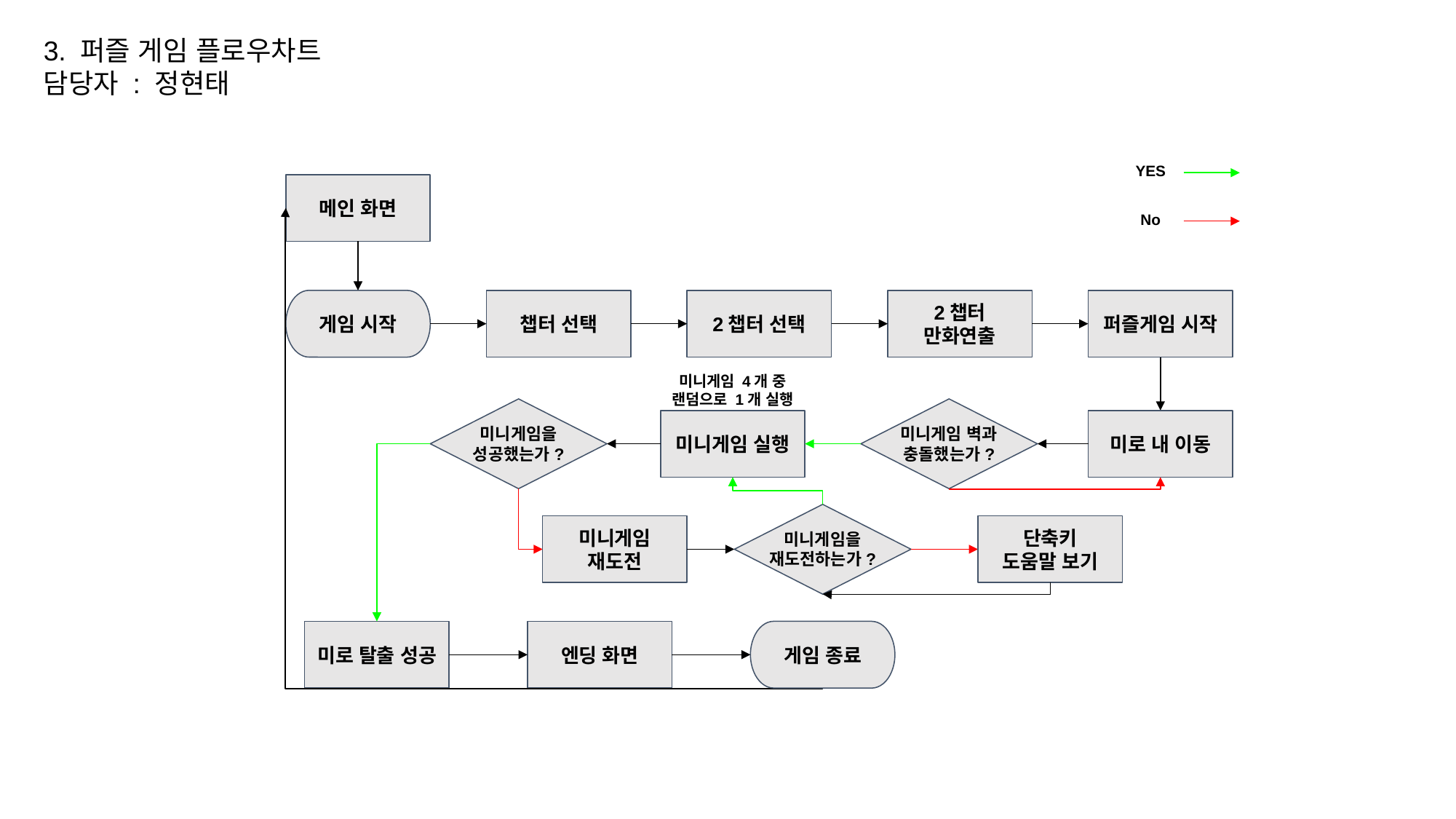

3. 퍼즐 게임 플로우차트
담당자 : 정현태
YES
메인 화면
No
게임 시작
챕터 선택
2챕터 선택
2챕터 만화연출
퍼즐게임 시작
미니게임 4개 중 랜덤으로 1개 실행

미니게임 실행
미로 내 이동
미니게임을
성공했는가?
미니게임 벽과 충돌했는가?

미니게임 재도전
단축키
도움말 보기
미니게임을
재도전하는가?
미로 탈출 성공
엔딩 화면
게임 종료